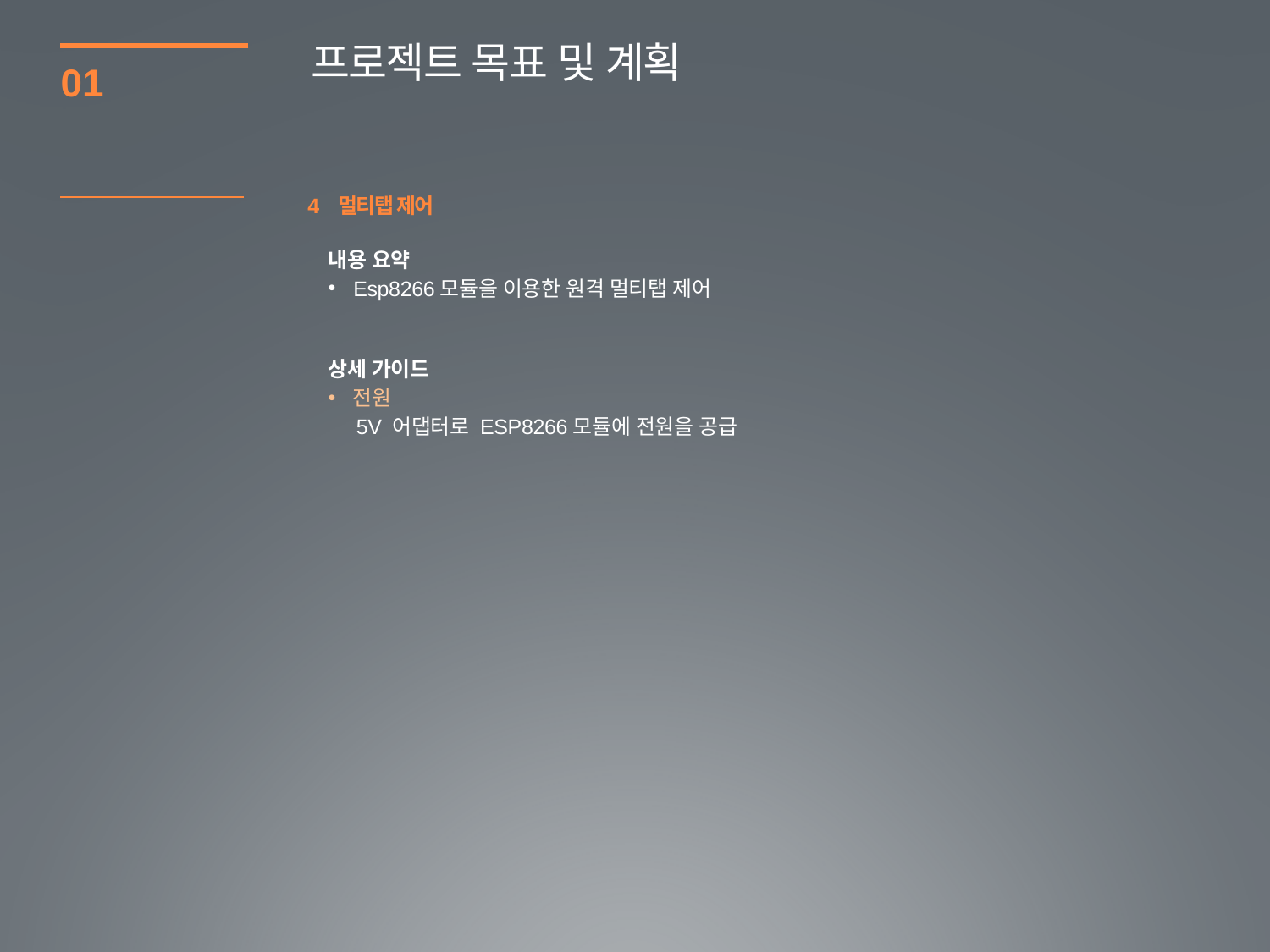

프로젝트 목표 및 계획
01
4   멀티탭 제어
내용 요약
Esp8266모듈을 이용한 원격 멀티탭 제어
상세 가이드
전원
     5V 어댑터로 ESP8266모듈에 전원을 공급